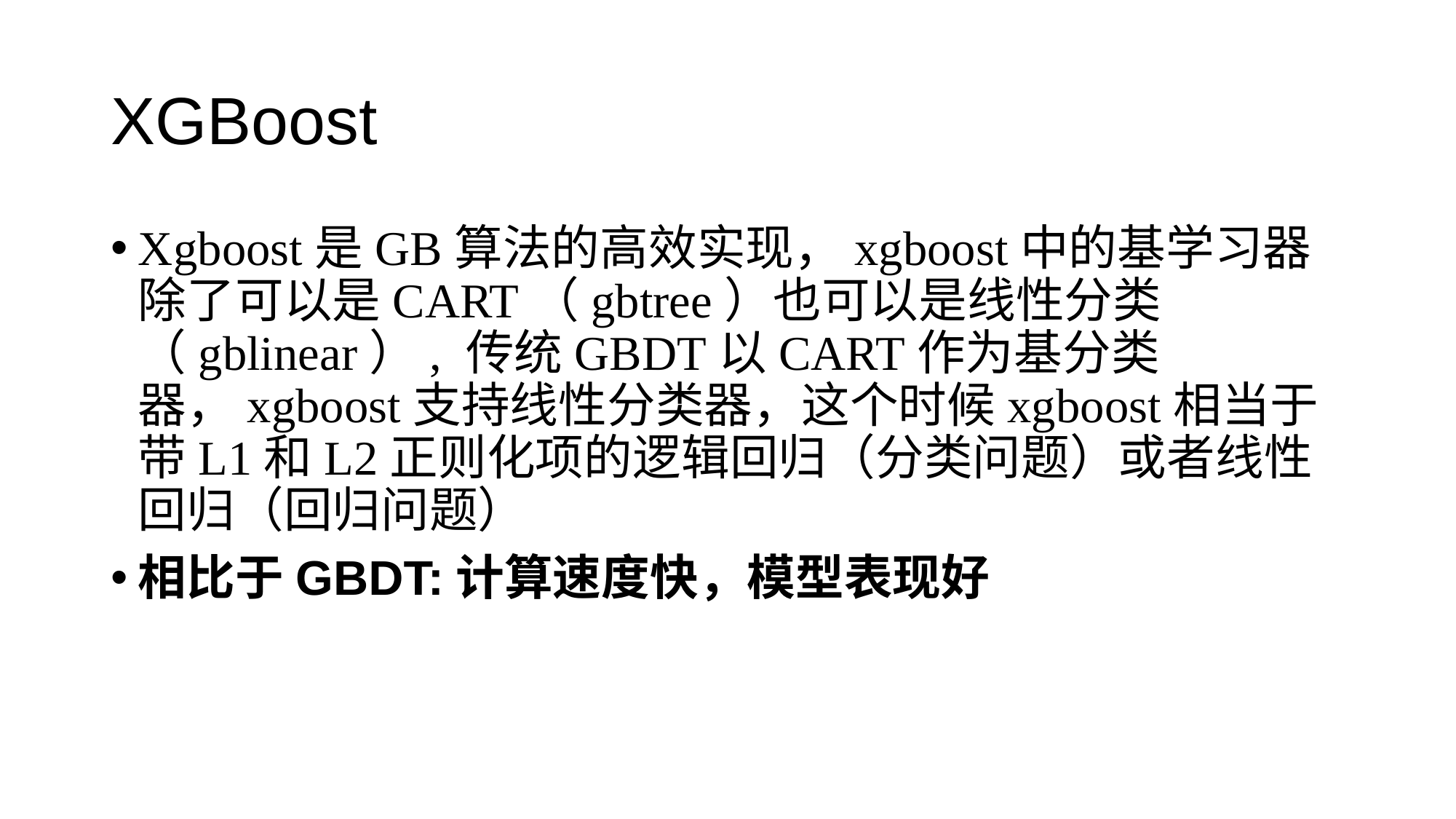

# XGBoost
Xgboost是GB算法的高效实现，xgboost中的基学习器除了可以是CART（gbtree）也可以是线性分类（gblinear）, 传统GBDT以CART作为基分类器，xgboost支持线性分类器，这个时候xgboost相当于带L1和L2正则化项的逻辑回归（分类问题）或者线性回归（回归问题）
相比于GBDT:计算速度快，模型表现好